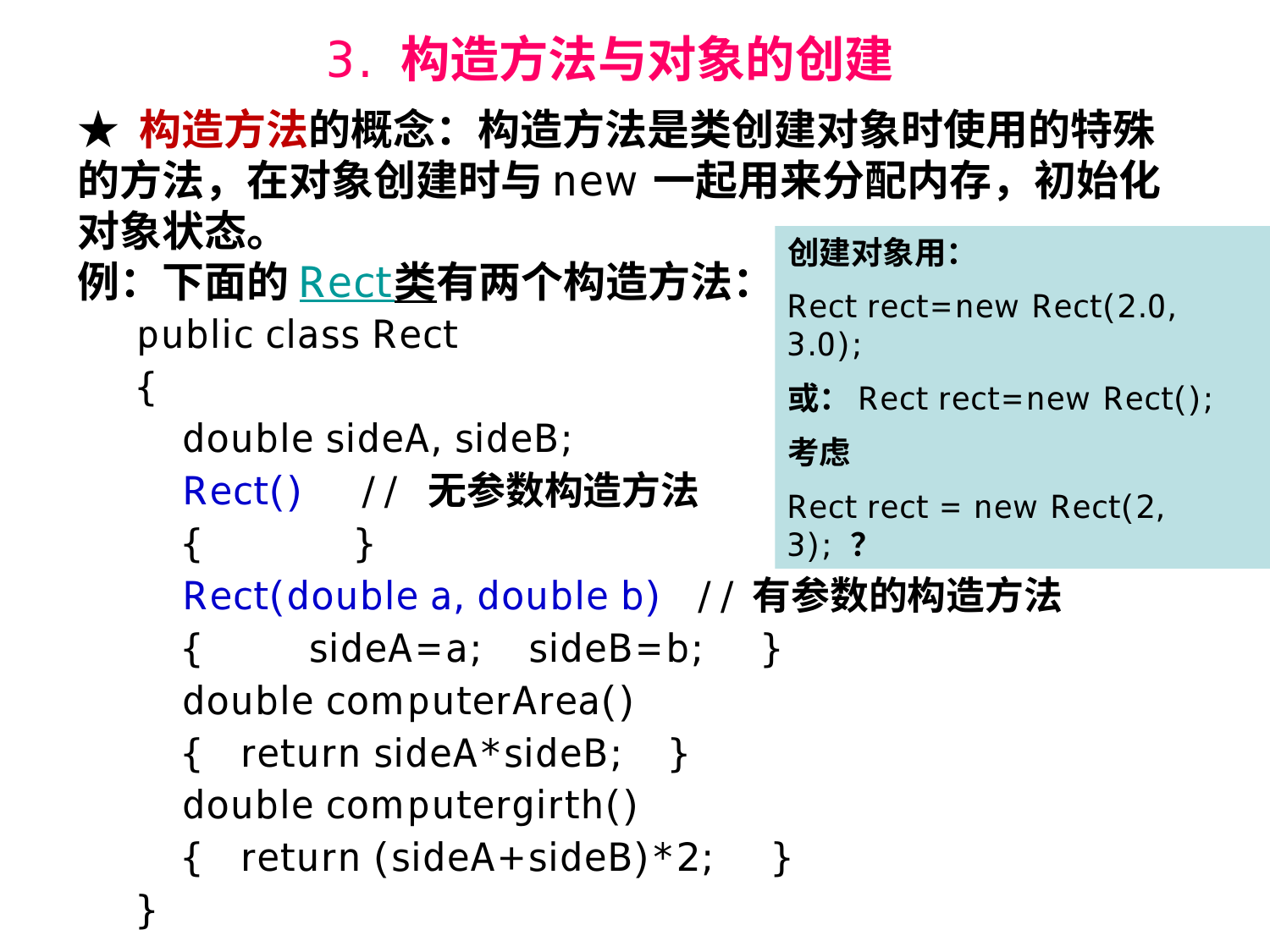

3. 构造方法与对象的创建
★ 构造方法的概念：构造方法是类创建对象时使用的特殊的方法，在对象创建时与new一起用来分配内存，初始化对象状态。
例：下面的Rect类有两个构造方法：
创建对象用：
Rect rect=new Rect(2.0, 3.0);
或：Rect rect=new Rect();
考虑
Rect rect = new Rect(2, 3); ？
public class Rect
{
    double sideA, sideB;
    Rect()     // 无参数构造方法
    {             }
    Rect(double a, double b)   //有参数的构造方法
    {         sideA=a;    sideB=b;     }
    double computerArea()
    {   return sideA*sideB;    }
    double computergirth()
    {   return (sideA+sideB)*2;     }
}